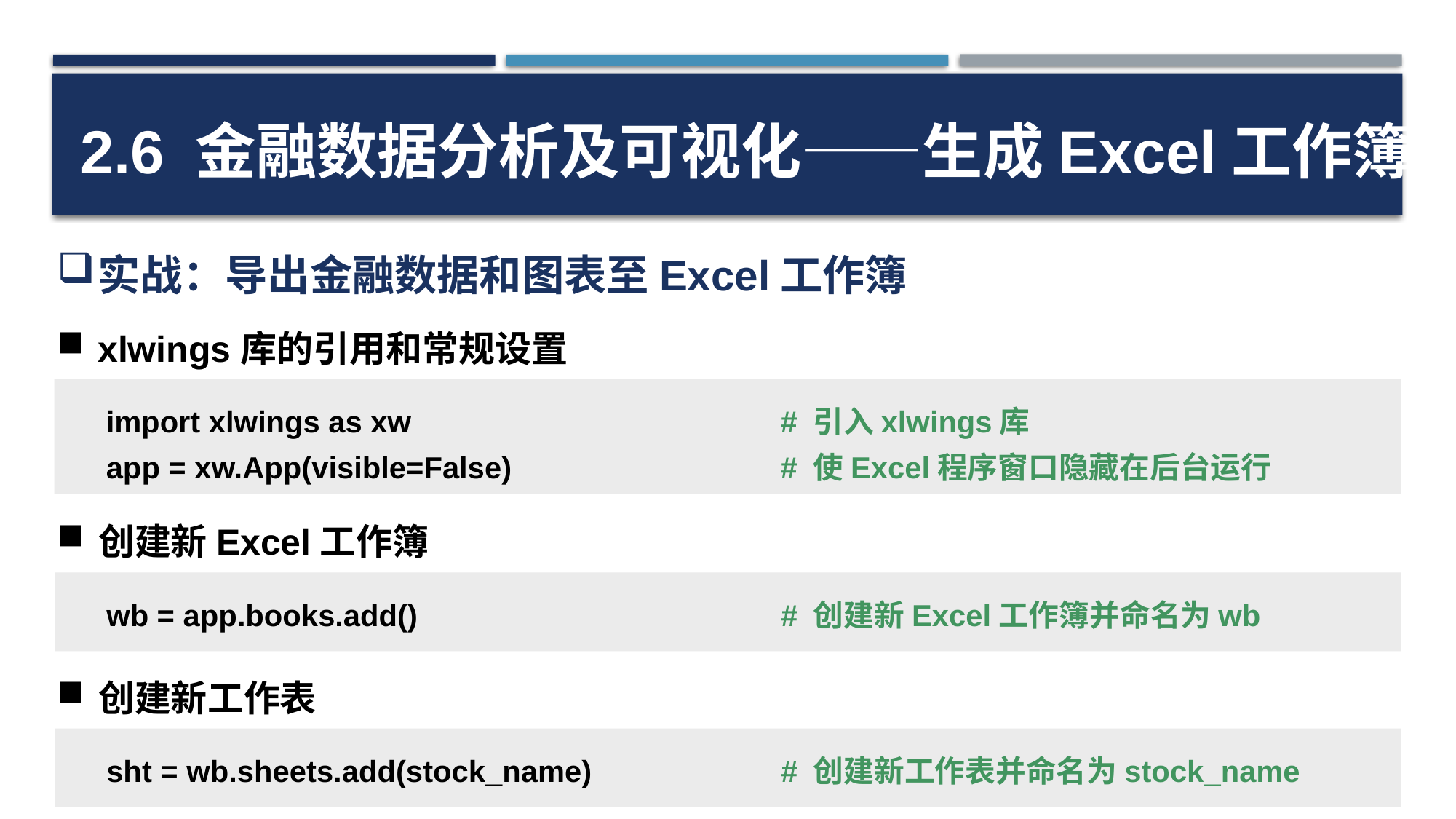

2.6 金融数据分析及可视化——生成Excel工作簿
实战：导出金融数据和图表至Excel工作簿
xlwings库的引用和常规设置

# 引入xlwings库
# 使Excel程序窗口隐藏在后台运行
import xlwings as xw
app = xw.App(visible=False)
创建新Excel工作簿

# 创建新Excel工作簿并命名为wb
wb = app.books.add()
创建新工作表
77

# 创建新工作表并命名为stock_name
sht = wb.sheets.add(stock_name)